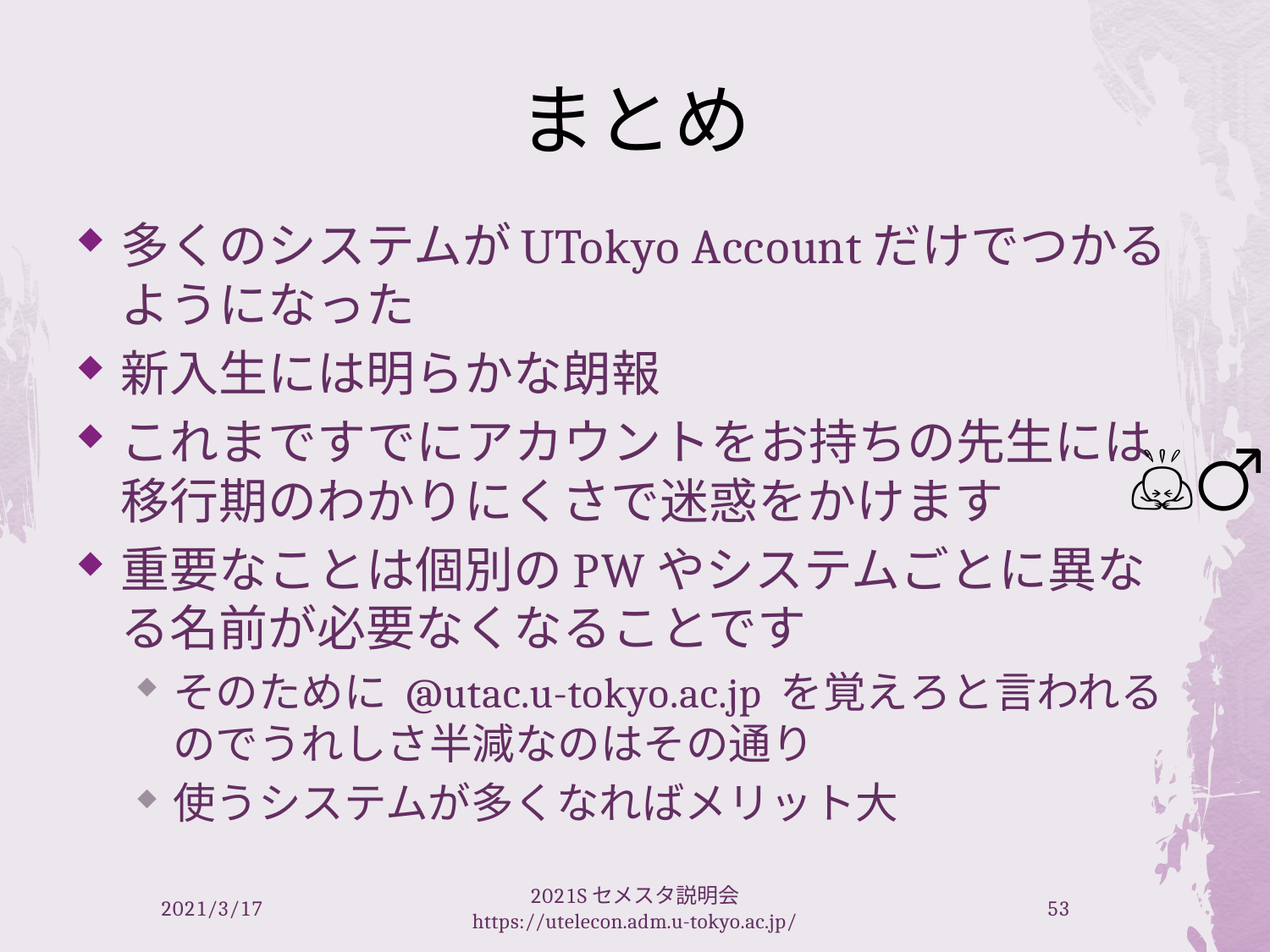

# まとめ
多くのシステムがUTokyo Accountだけでつかるようになった
新入生には明らかな朗報
これまですでにアカウントをお持ちの先生には移行期のわかりにくさで迷惑をかけます
重要なことは個別のPWやシステムごとに異なる名前が必要なくなることです
そのために @utac.u-tokyo.ac.jp を覚えろと言われるのでうれしさ半減なのはその通り
使うシステムが多くなればメリット大
🙇‍♂️
2021/3/17
2021Sセメスタ説明会 https://utelecon.adm.u-tokyo.ac.jp/
53